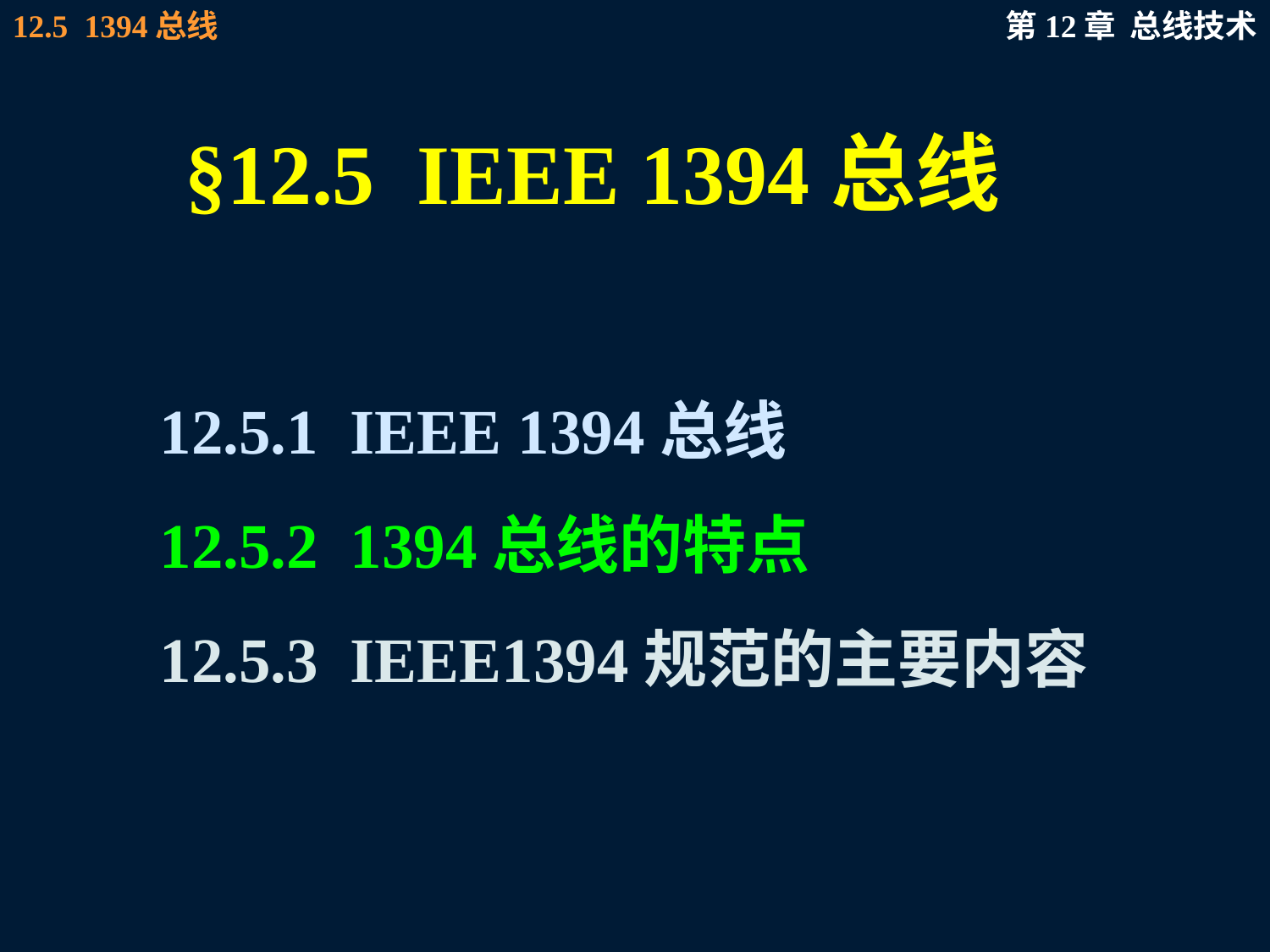

# §12.5  IEEE 1394总线
12.5.1  IEEE 1394总线
12.5.2  1394总线的特点
12.5.3  IEEE1394规范的主要内容